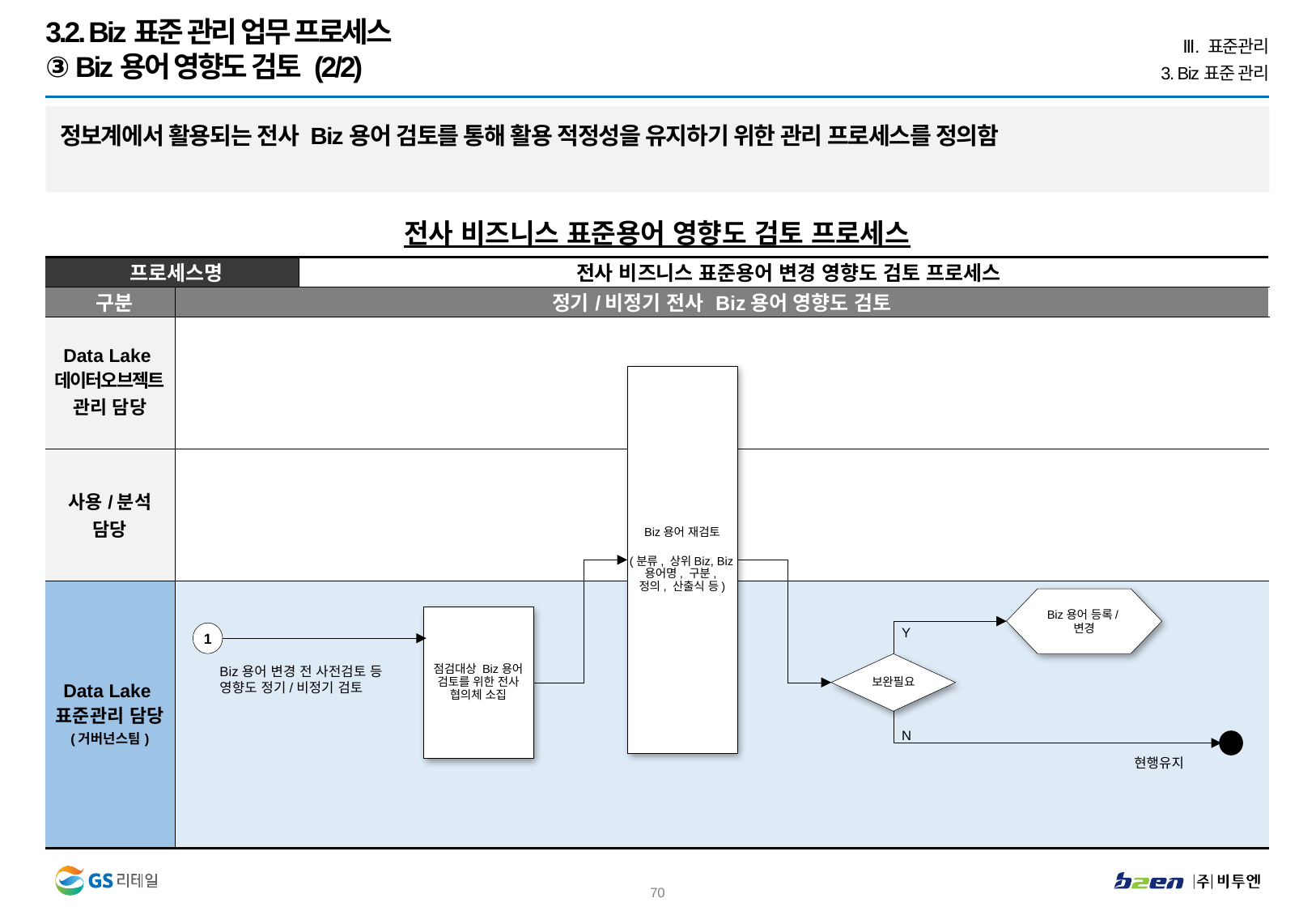

3.2. Biz표준 관리 업무 프로세스
③ Biz용어 영향도 검토 (2/2)
Ⅲ. 표준관리
3. Biz표준 관리
정보계에서 활용되는 전사 Biz용어 검토를 통해 활용 적정성을 유지하기 위한 관리 프로세스를 정의함
전사 비즈니스 표준용어 영향도 검토 프로세스
| 프로세스명 |  | 전사 비즈니스 표준용어 변경 영향도 검토 프로세스 |
| --- | --- | --- |
| 구분 | 정기/비정기 전사 Biz용어 영향도 검토 |  |
| Data Lake 데이터오브젝트 관리 담당 |  |  |
| 사용/분석 담당 |  |  |
| Data Lake 표준관리 담당 (거버넌스팀) |  |  |
Biz용어 재검토
(분류, 상위Biz, Biz용어명, 구분,
정의, 산출식 등)
Biz용어 등록/변경
점검대상 Biz용어 검토를 위한 전사 협의체 소집
Y
1
보완필요
Biz용어 변경 전 사전검토 등 영향도 정기/비정기 검토
N

현행유지
70